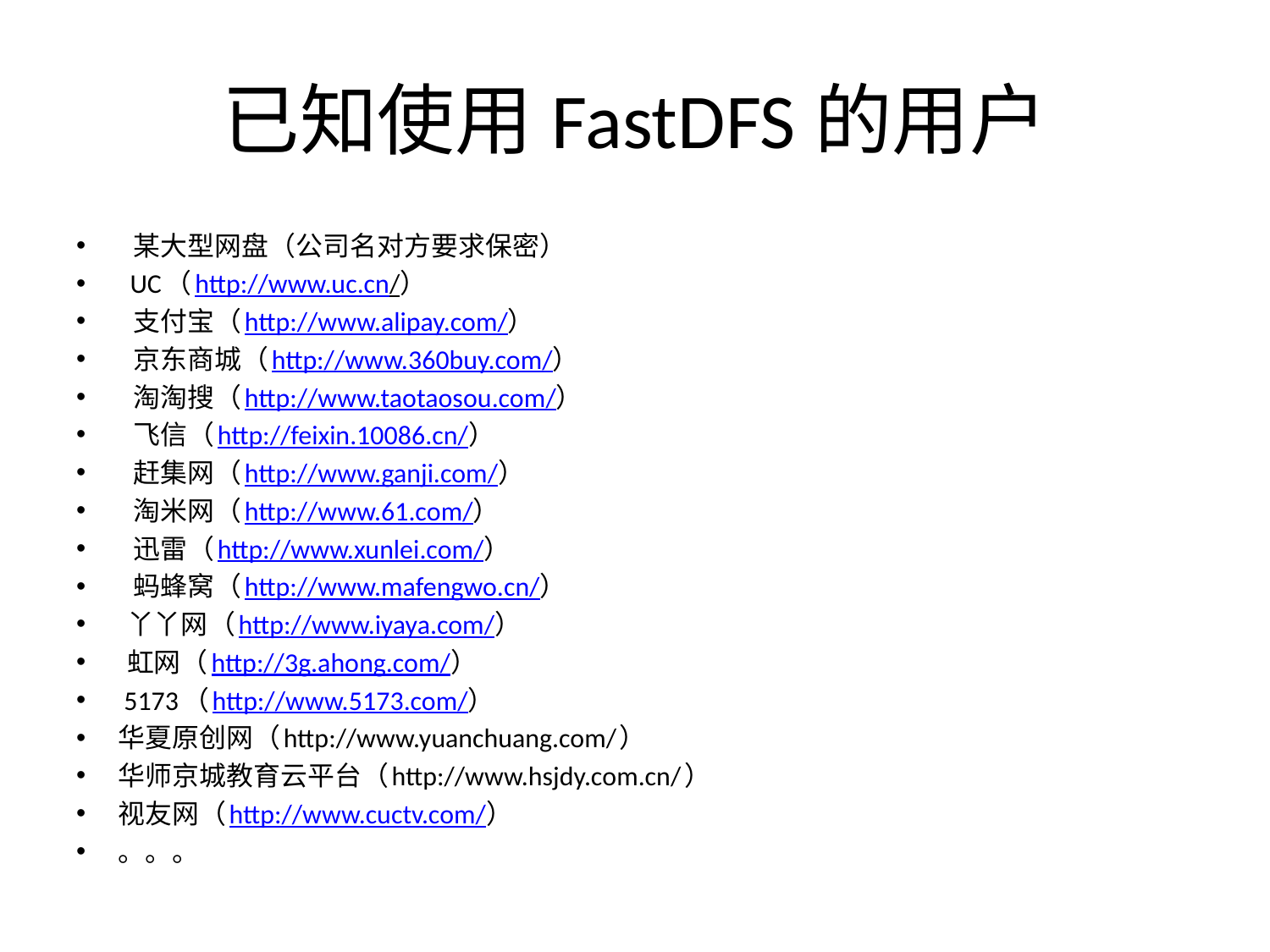

# 已知使用FastDFS的用户
  某大型网盘（公司名对方要求保密）
  UC（http://www.uc.cn/）
  支付宝（http://www.alipay.com/）
  京东商城（http://www.360buy.com/）
  淘淘搜（http://www.taotaosou.com/）
  飞信（http://feixin.10086.cn/）
  赶集网（http://www.ganji.com/）
  淘米网（http://www.61.com/）
  迅雷（http://www.xunlei.com/）
  蚂蜂窝（http://www.mafengwo.cn/）
 丫丫网（http://www.iyaya.com/）
 虹网（http://3g.ahong.com/）
 5173（http://www.5173.com/）
华夏原创网（http://www.yuanchuang.com/）
华师京城教育云平台（http://www.hsjdy.com.cn/）
视友网（http://www.cuctv.com/）
。。。